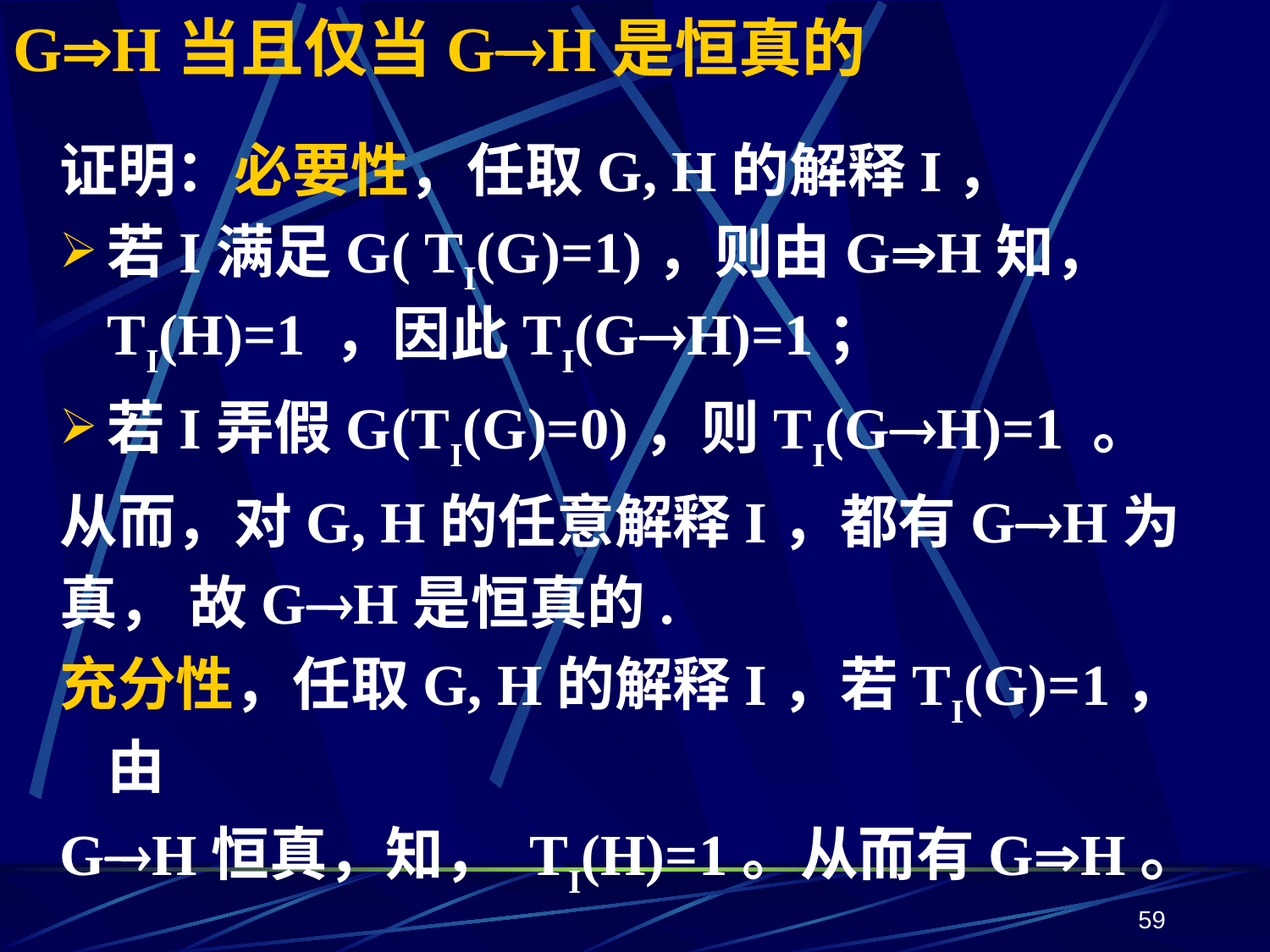

# G⇒H当且仅当G→H是恒真的
证明：必要性，任取G, H的解释I，
若I满足G( TI(G)=1)，则由G⇒H知， TI(H)=1 ，因此TI(G→H)=1；
若I弄假G(TI(G)=0)，则TI(G→H)=1 。
从而，对G, H的任意解释I，都有G→H为
真， 故G→H是恒真的.
充分性，任取G, H的解释I，若TI(G)=1，由
G→H恒真，知， TI(H)=1。从而有G⇒H。

59